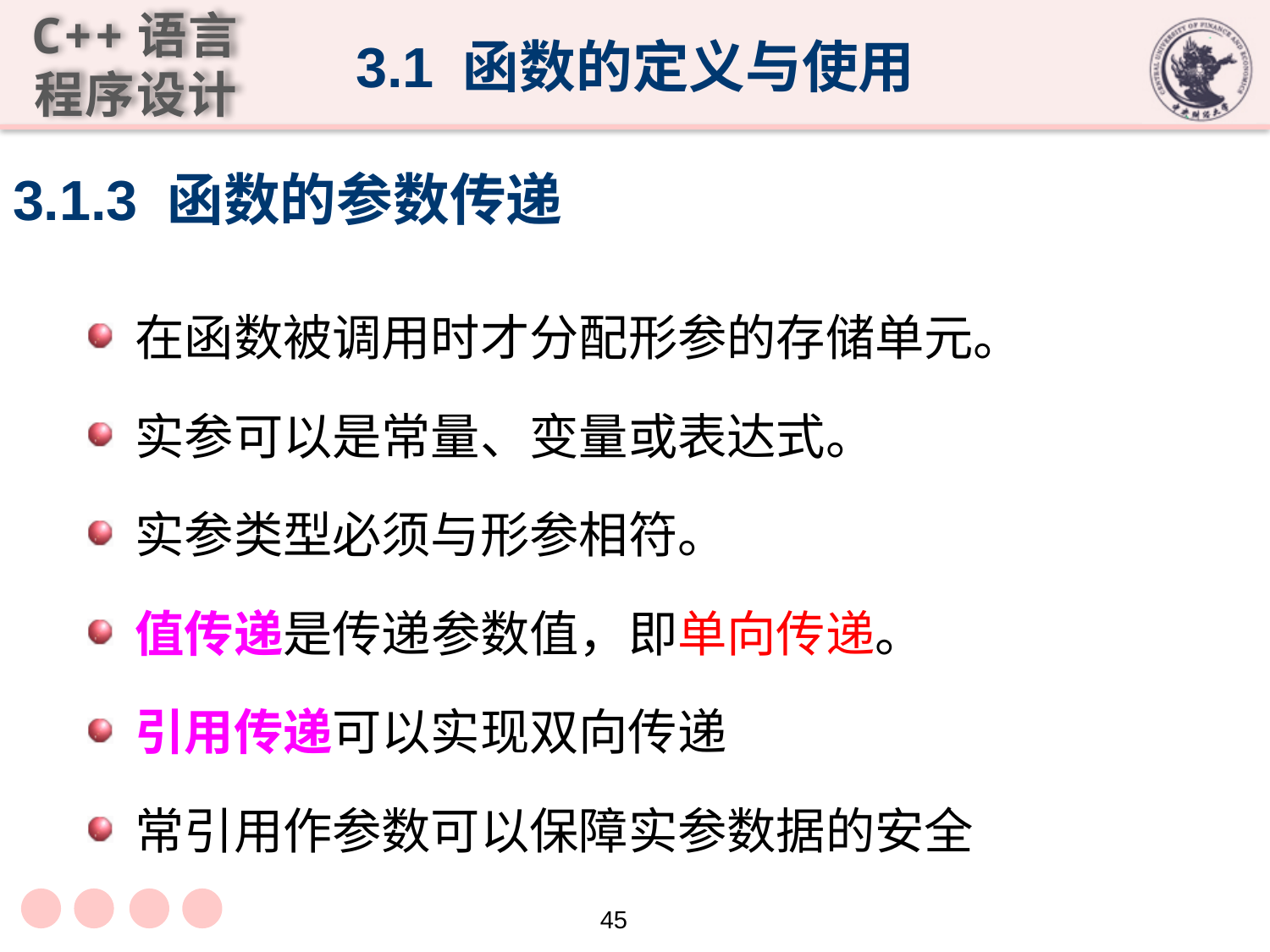

3.1 函数的定义与使用
# 3.1.3 函数的参数传递
在函数被调用时才分配形参的存储单元。
实参可以是常量、变量或表达式。
实参类型必须与形参相符。
值传递是传递参数值，即单向传递。
引用传递可以实现双向传递
常引用作参数可以保障实参数据的安全
45